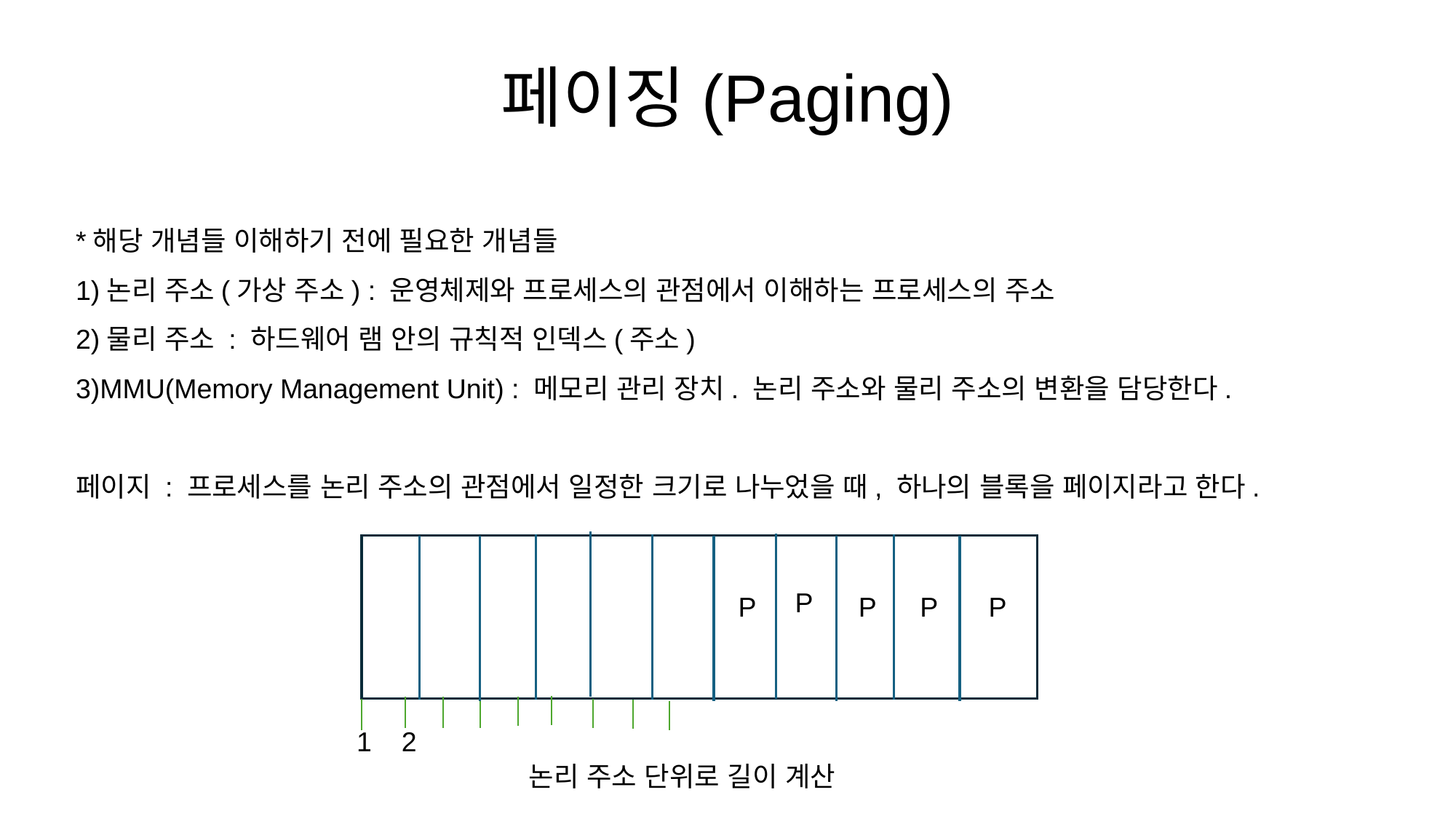

# 페이징(Paging)
*해당 개념들 이해하기 전에 필요한 개념들
1)논리 주소(가상 주소) : 운영체제와 프로세스의 관점에서 이해하는 프로세스의 주소
2)물리 주소 : 하드웨어 램 안의 규칙적 인덱스(주소)
3)MMU(Memory Management Unit) : 메모리 관리 장치. 논리 주소와 물리 주소의 변환을 담당한다.

페이지 : 프로세스를 논리 주소의 관점에서 일정한 크기로 나누었을 때, 하나의 블록을 페이지라고 한다.

P
P
P
P
P
1
2
논리 주소 단위로 길이 계산